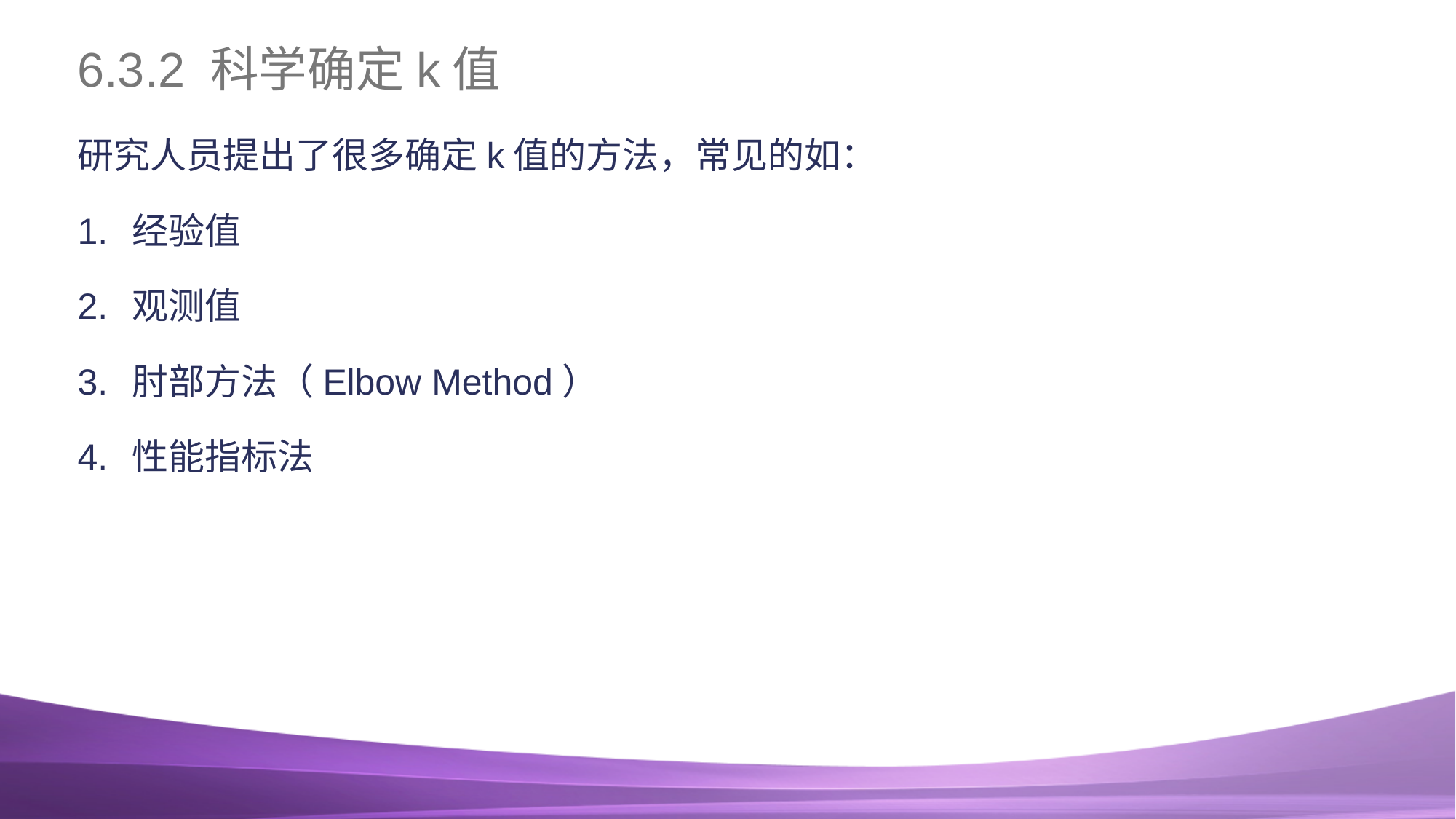

# 6.3.2 科学确定k值
研究人员提出了很多确定k值的方法，常见的如：
经验值
观测值
肘部方法（Elbow Method）
性能指标法